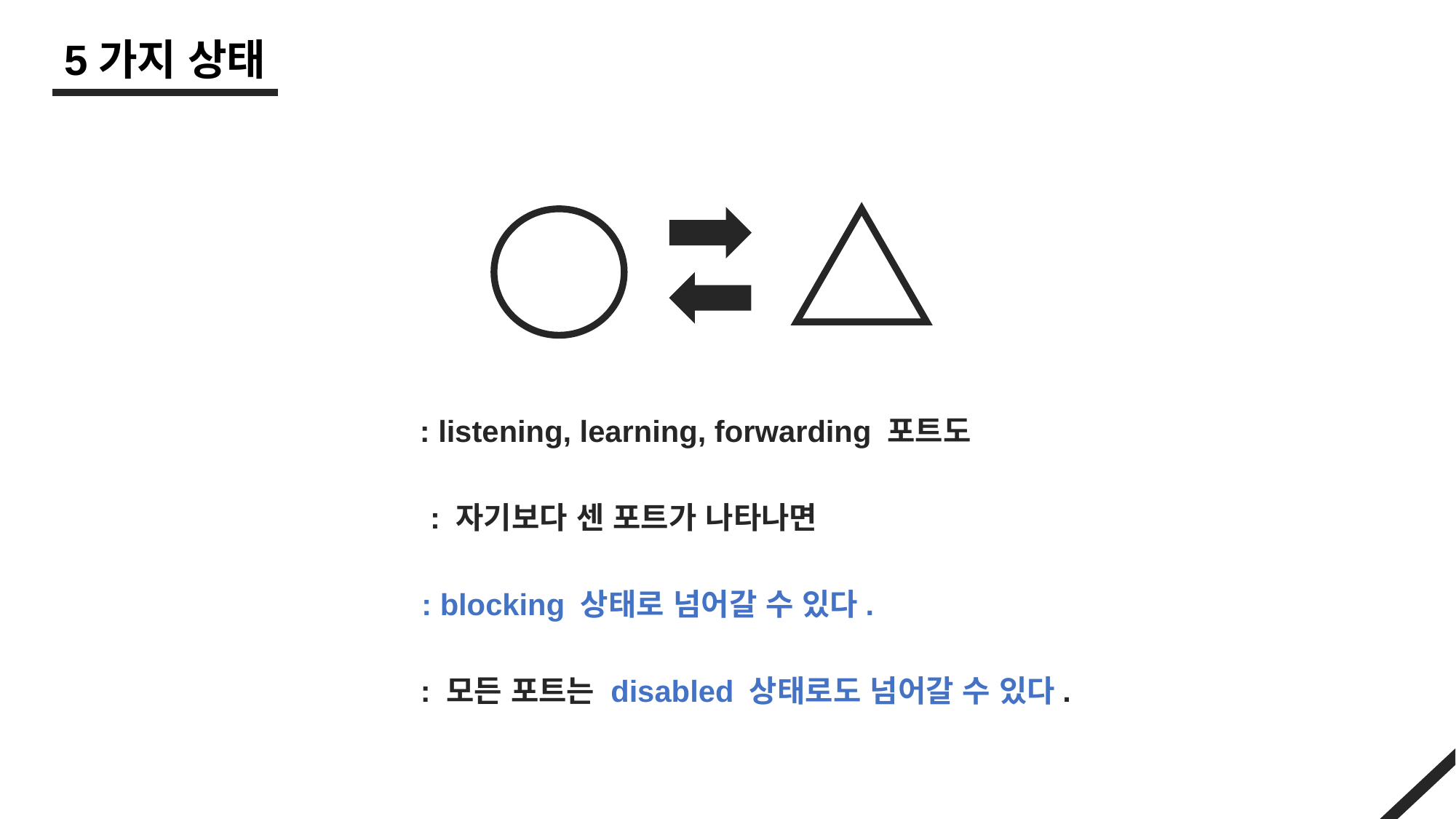

5가지 상태

: listening, learning, forwarding 포트도
: 자기보다 센 포트가 나타나면
: blocking 상태로 넘어갈 수 있다.
: 모든 포트는 disabled 상태로도 넘어갈 수 있다.